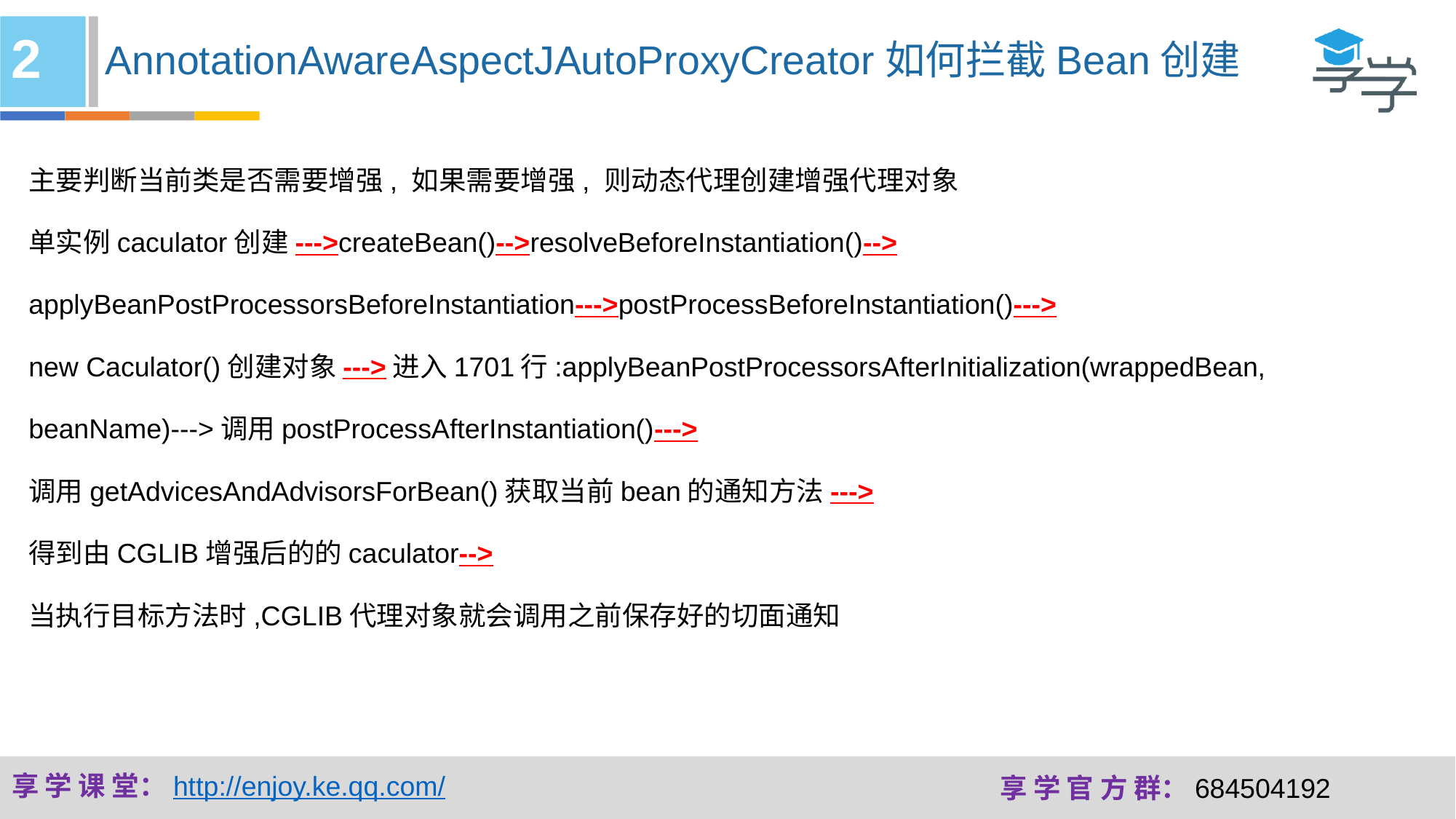

2
AnnotationAwareAspectJAutoProxyCreator如何拦截Bean创建

主要判断当前类是否需要增强, 如果需要增强, 则动态代理创建增强代理对象
单实例caculator创建--->createBean()-->resolveBeforeInstantiation()-->
applyBeanPostProcessorsBeforeInstantiation--->postProcessBeforeInstantiation()--->
new Caculator()创建对象--->进入1701行:applyBeanPostProcessorsAfterInitialization(wrappedBean, beanName)--->调用postProcessAfterInstantiation()--->
调用getAdvicesAndAdvisorsForBean()获取当前bean的通知方法--->
得到由CGLIB增强后的的caculator-->
当执行目标方法时,CGLIB代理对象就会调用之前保存好的切面通知